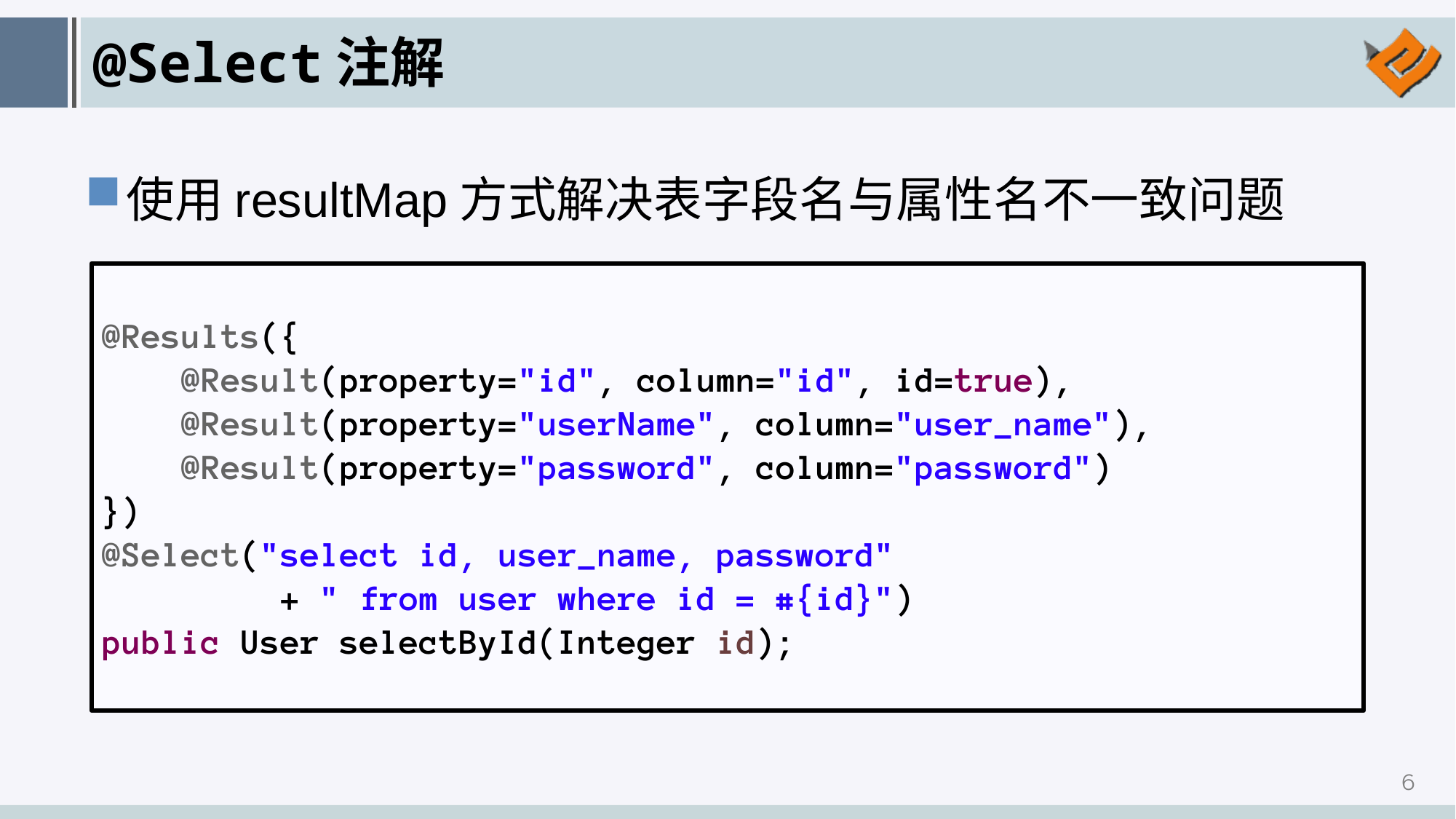

# @Select注解
使用resultMap方式解决表字段名与属性名不一致问题
@Results({
    @Result(property="id", column="id", id=true),
    @Result(property="userName", column="user_name"),
    @Result(property="password", column="password")
})
@Select("select id, user_name, password"
         + " from user where id = #{id}")
public User selectById(Integer id);